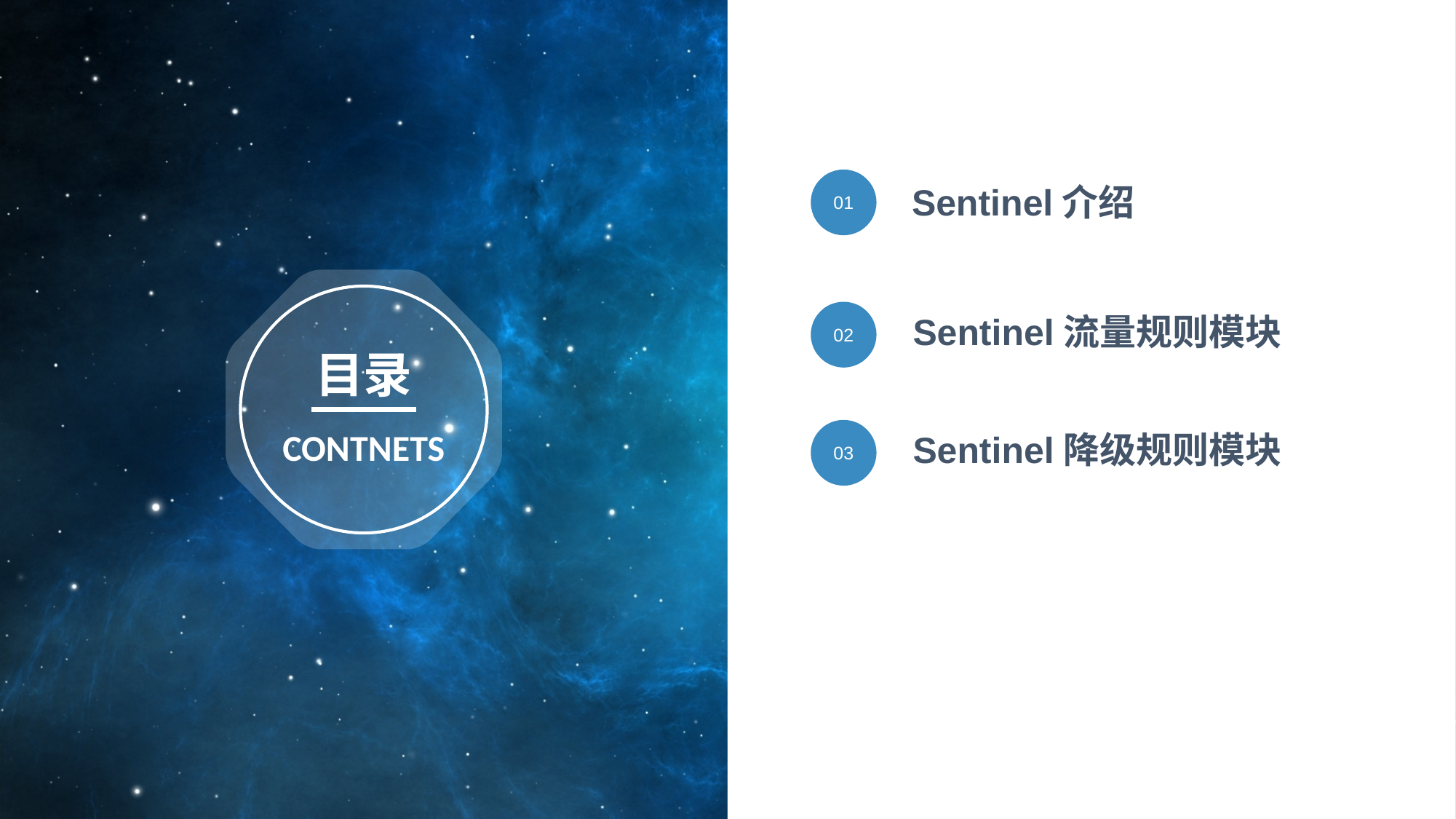

01
Sentinel介绍

02
Sentinel流量规则模块
目录
CONTNETS
03

Sentinel降级规则模块